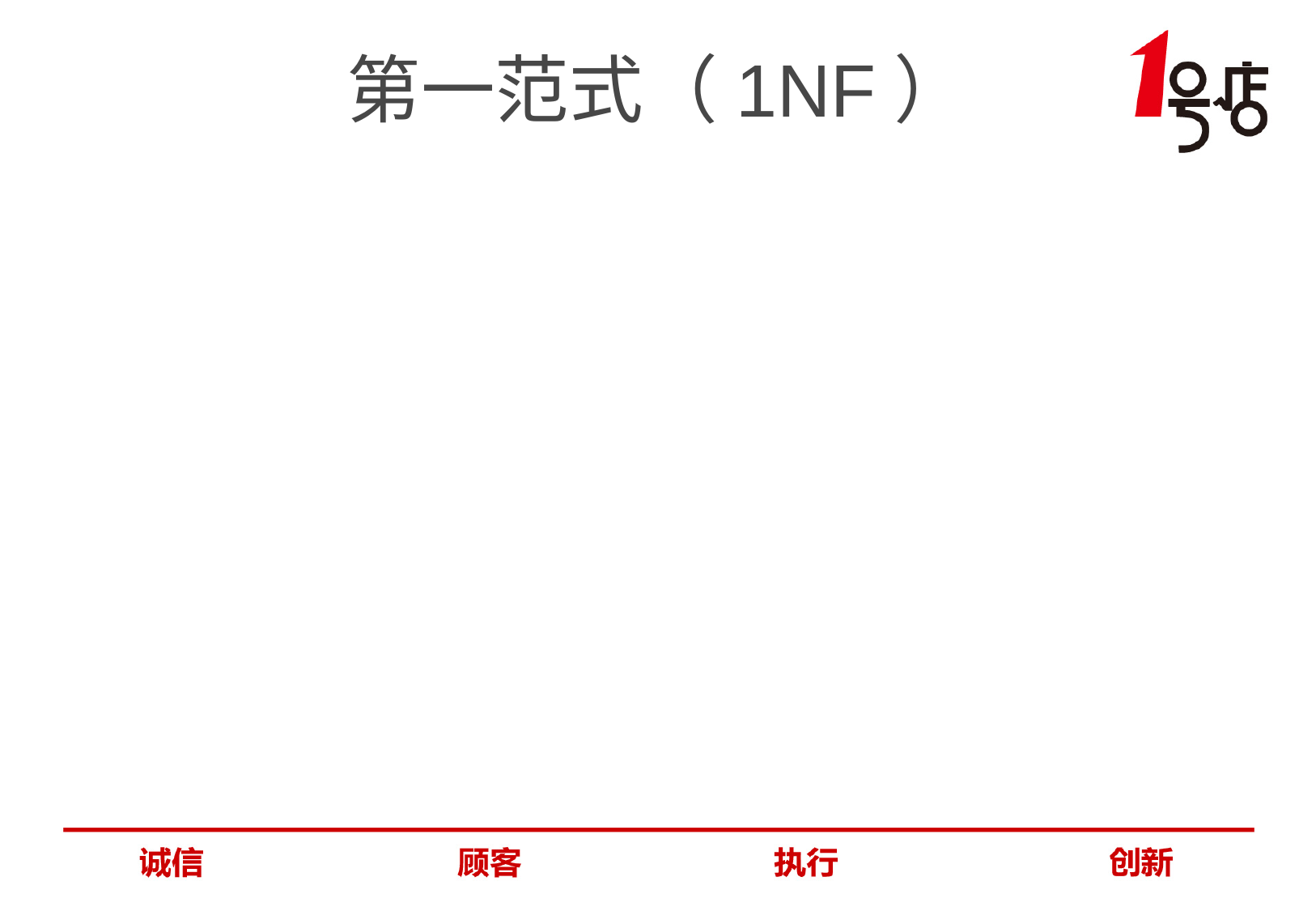

# 第一范式（1NF）
　      很显然，在当前的任何关系数据库管理系统（DBMS）中，傻瓜也不可能做出不符合第一范式的数据库，因为这些DBMS不允许你把数据库表的一列再分成二列或多列。因此，你想在现有的DBMS中设计出不符合第一范式的数据库都是不可能的。